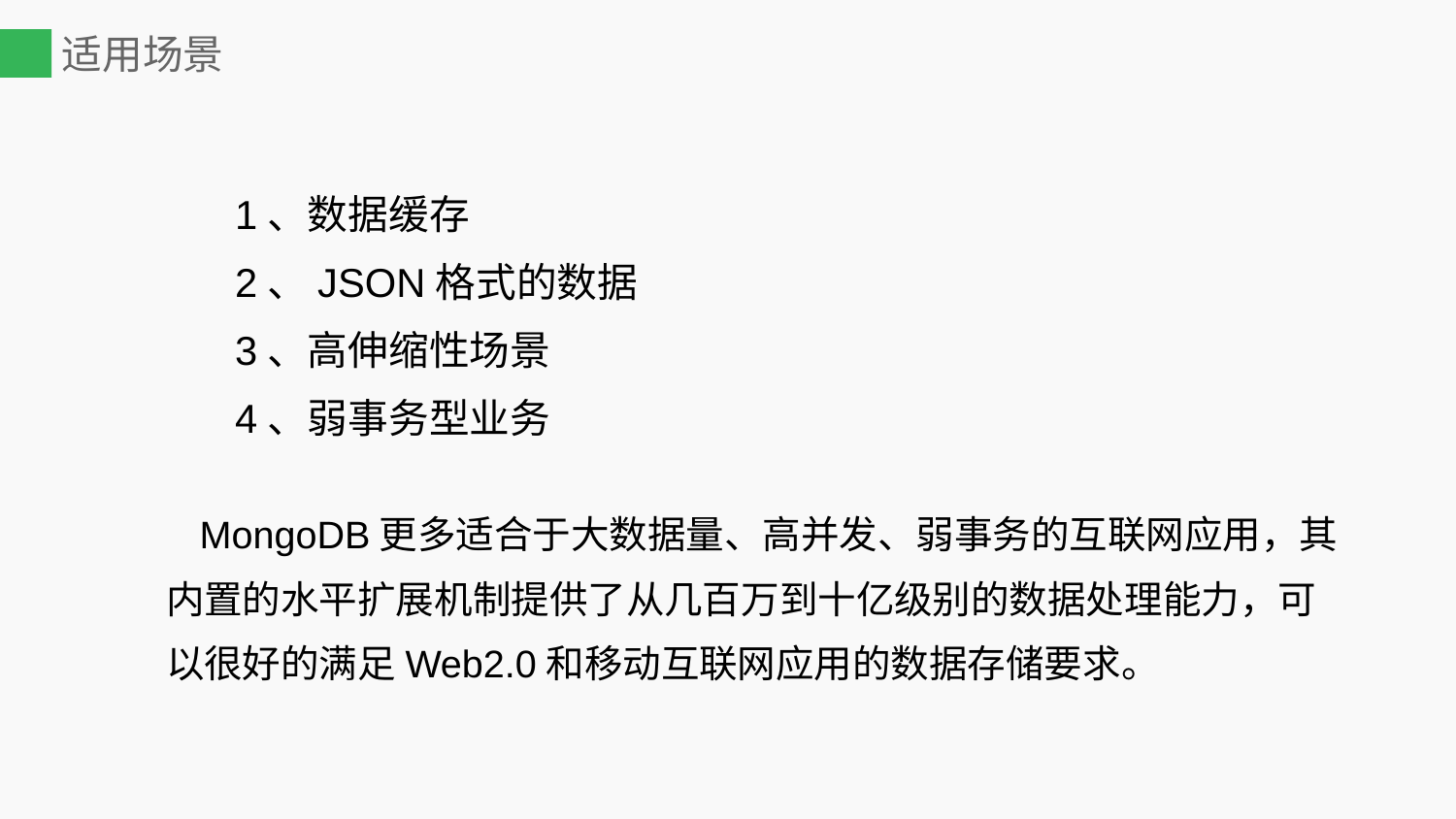

# 适用场景
1、数据缓存
2、JSON格式的数据
3、高伸缩性场景
4、弱事务型业务
   MongoDB更多适合于大数据量、高并发、弱事务的互联网应用，其内置的水平扩展机制提供了从几百万到十亿级别的数据处理能力，可以很好的满足Web2.0和移动互联网应用的数据存储要求。